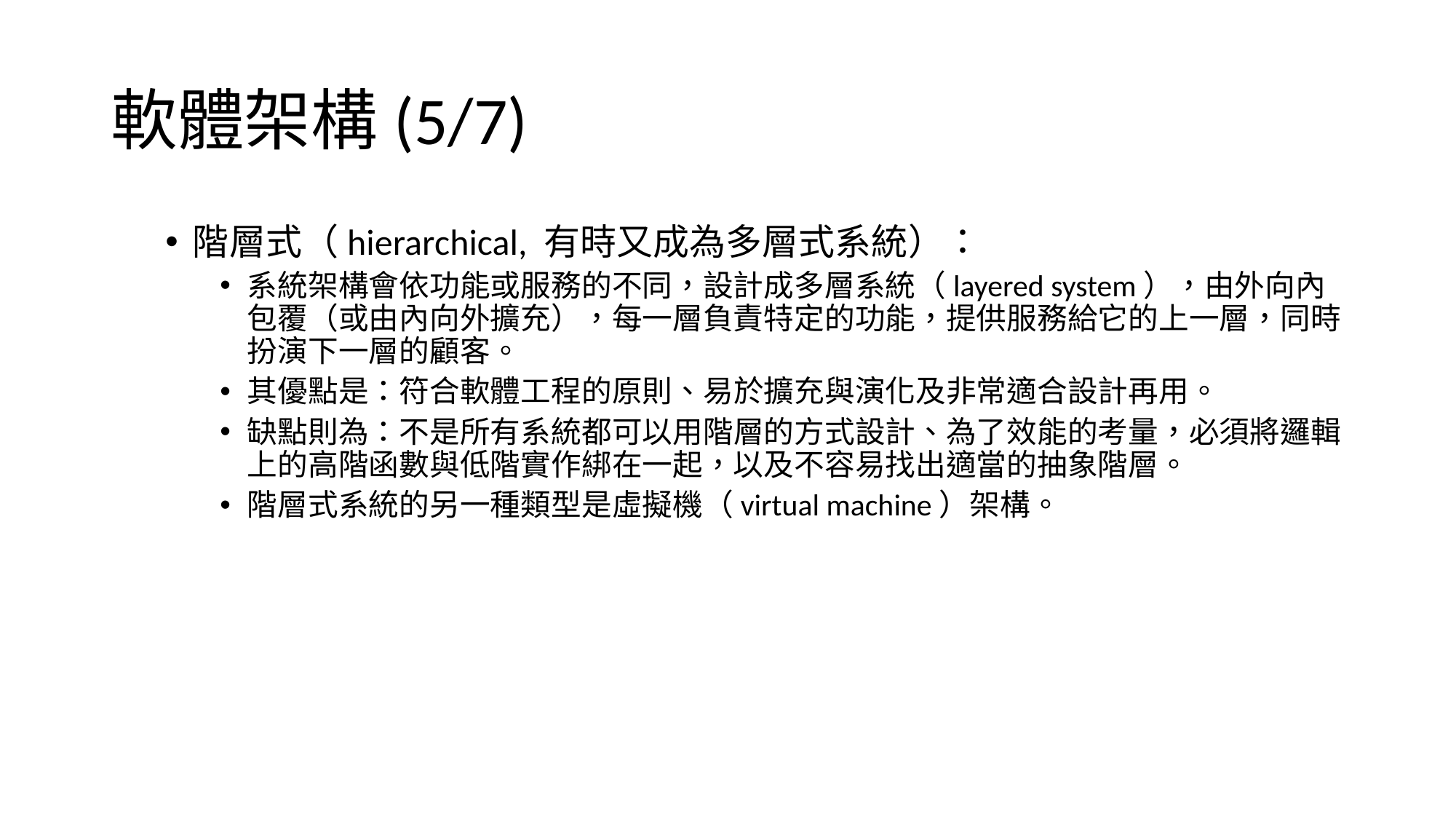

軟體架構(5/7)
階層式（hierarchical, 有時又成為多層式系統）：
系統架構會依功能或服務的不同，設計成多層系統（layered system），由外向內包覆（或由內向外擴充），每一層負責特定的功能，提供服務給它的上一層，同時扮演下一層的顧客。
其優點是：符合軟體工程的原則、易於擴充與演化及非常適合設計再用。
缺點則為：不是所有系統都可以用階層的方式設計、為了效能的考量，必須將邏輯上的高階函數與低階實作綁在一起，以及不容易找出適當的抽象階層。
階層式系統的另一種類型是虛擬機（virtual machine）架構。